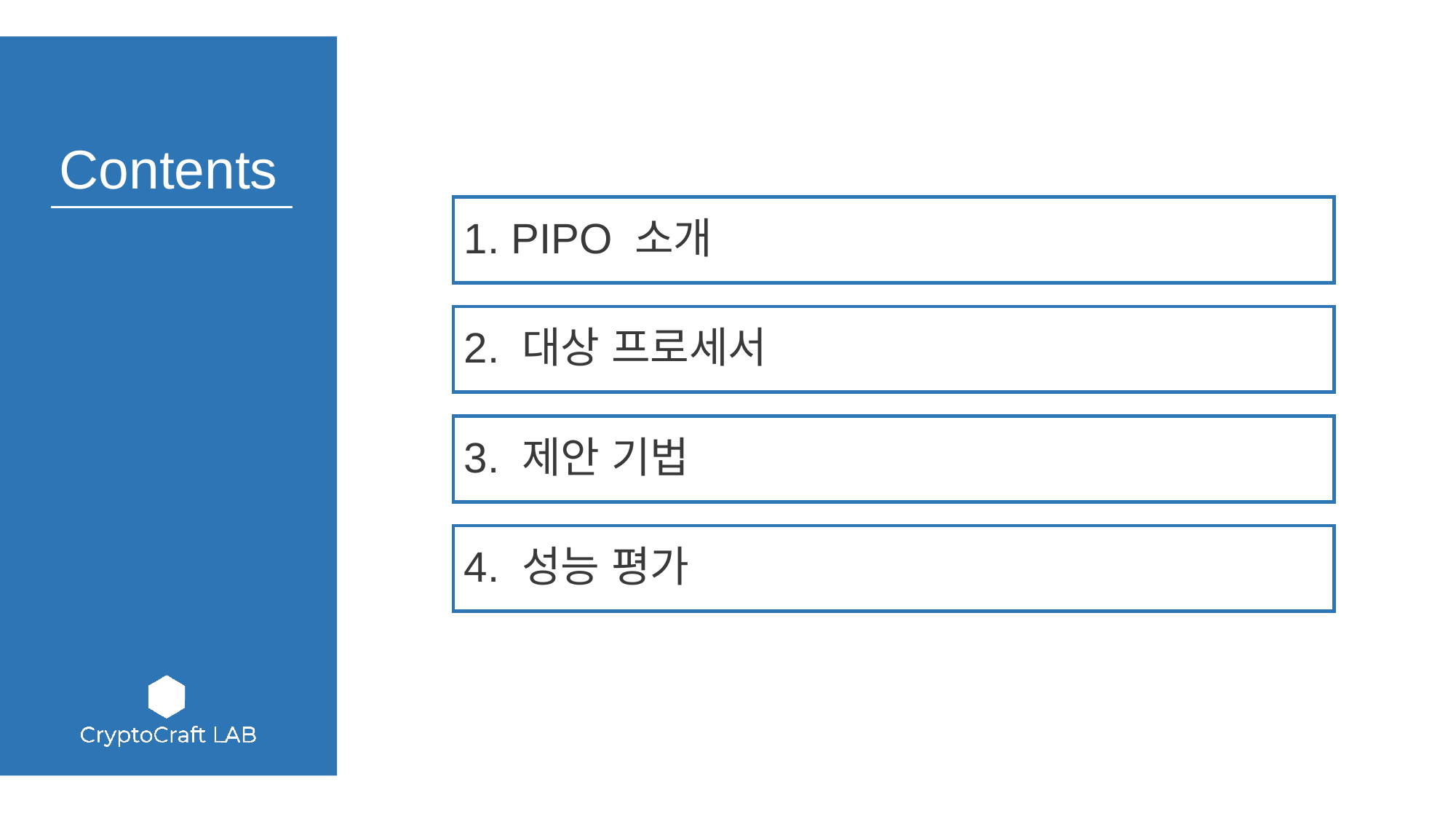

1. PIPO 소개
2. 대상 프로세서
3. 제안 기법
4. 성능 평가